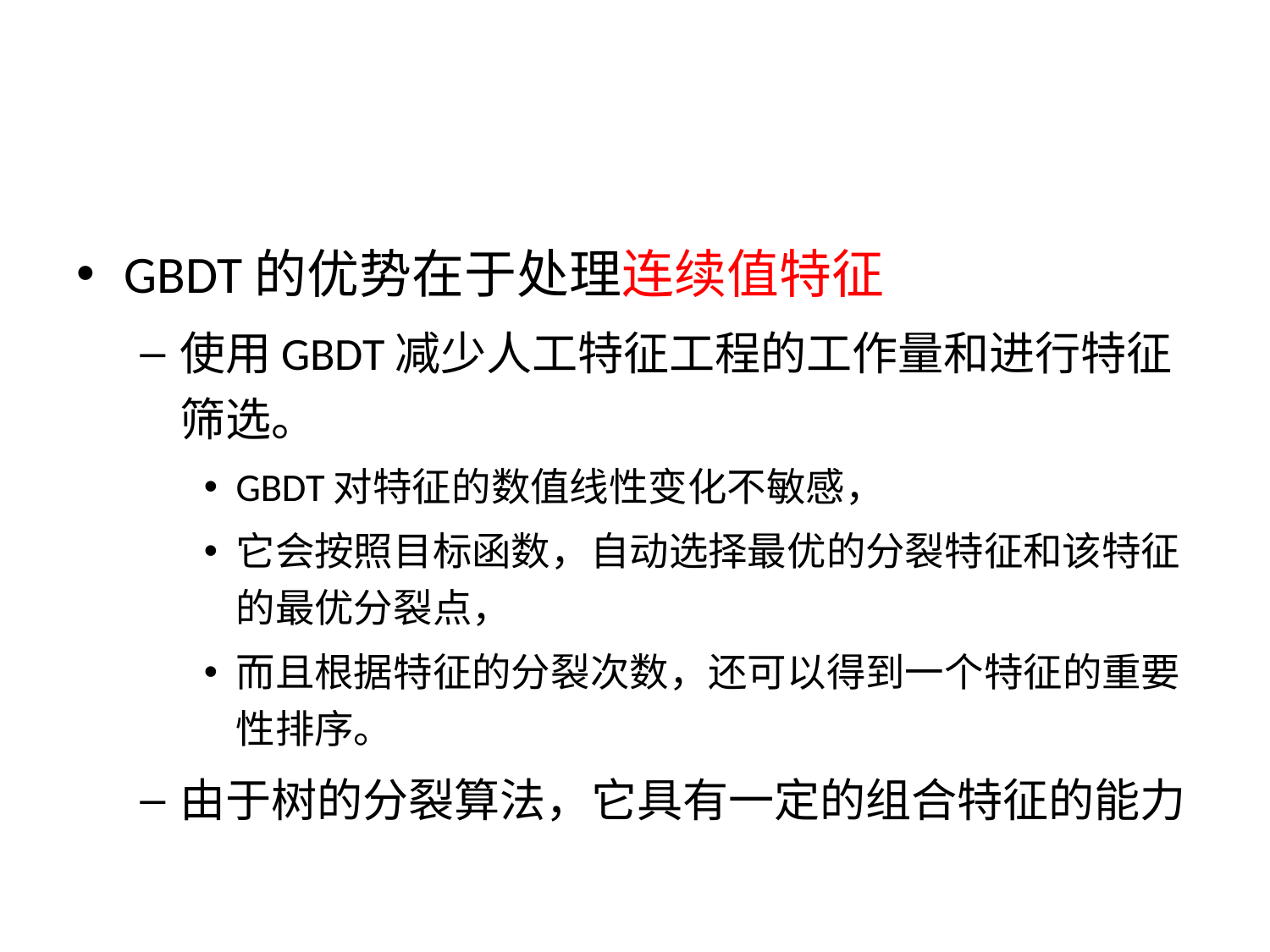

#
GBDT的优势在于处理连续值特征
使用GBDT减少人工特征工程的工作量和进行特征筛选。
GBDT对特征的数值线性变化不敏感，
它会按照目标函数，自动选择最优的分裂特征和该特征的最优分裂点，
而且根据特征的分裂次数，还可以得到一个特征的重要性排序。
由于树的分裂算法，它具有一定的组合特征的能力